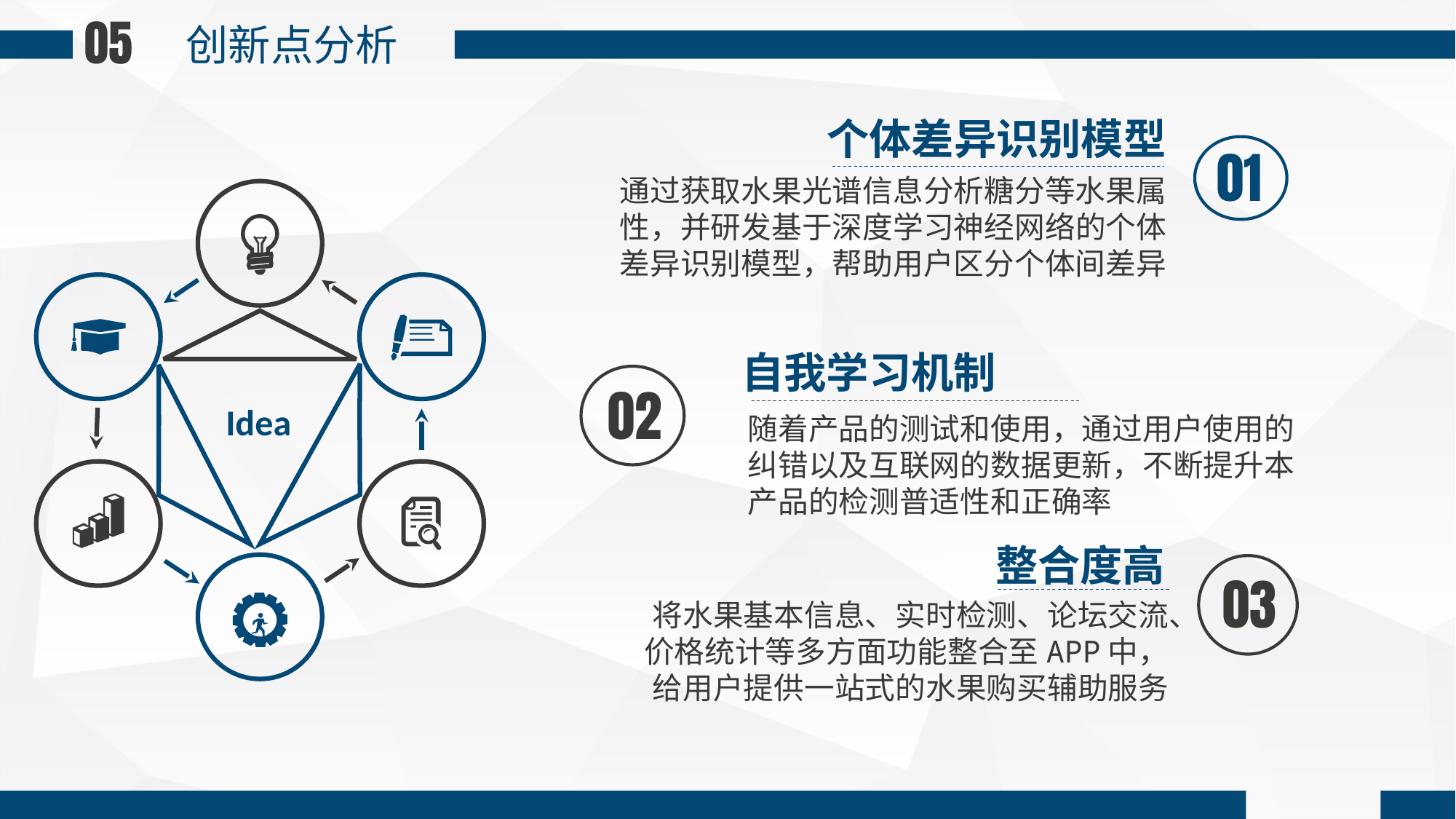

05
创新点分析

个体差异识别模型
通过获取水果光谱信息分析糖分等水果属性，并研发基于深度学习神经网络的个体差异识别模型，帮助用户区分个体间差异

01

Idea

自我学习机制
随着产品的测试和使用，通过用户使用的纠错以及互联网的数据更新，不断提升本产品的检测普适性和正确率

02
整合度高
将水果基本信息、实时检测、论坛交流、价格统计等多方面功能整合至APP中，给用户提供一站式的水果购买辅助服务

03